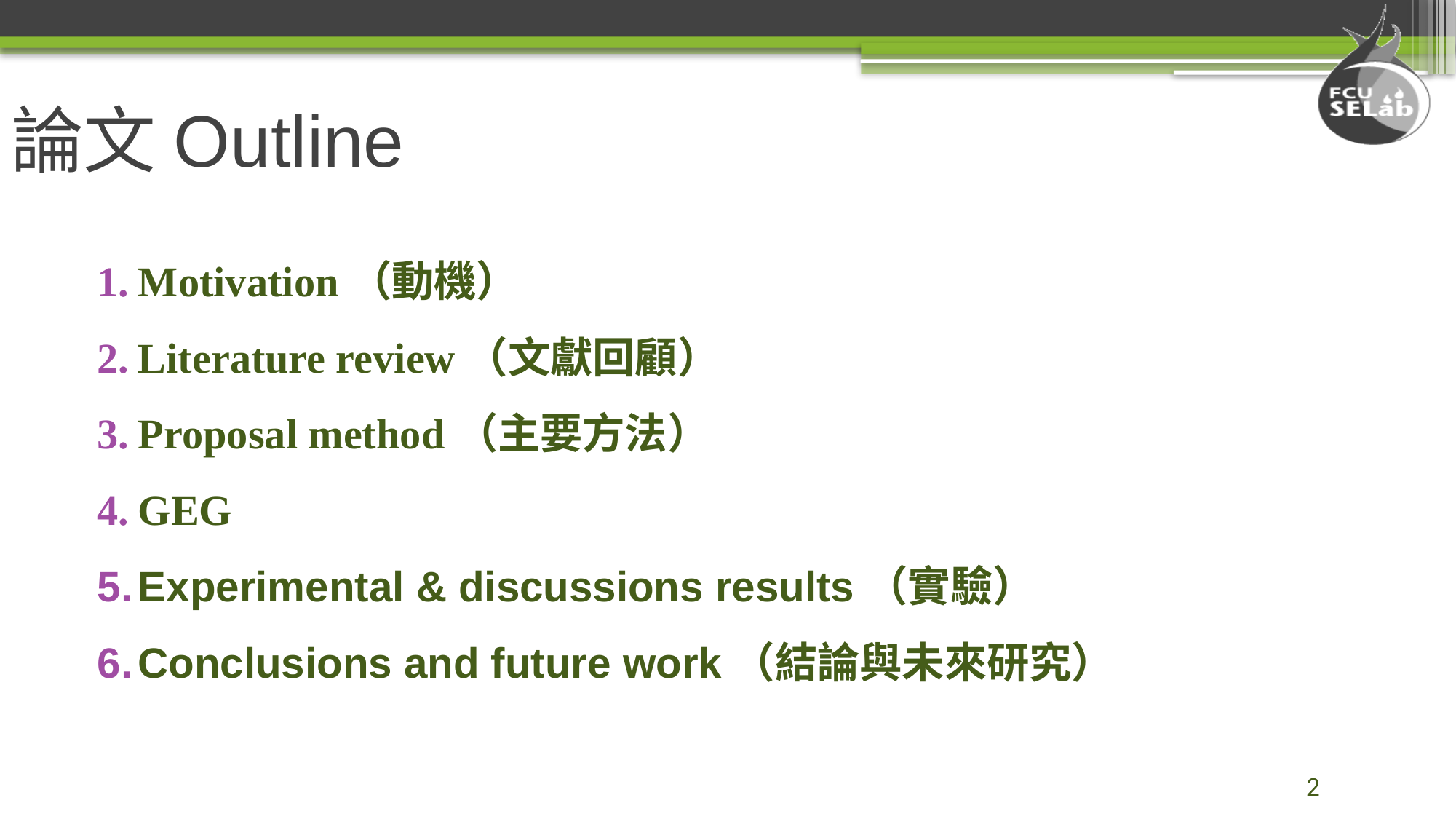

# 論文Outline

Motivation（動機）
Literature review（文獻回顧）
Proposal method（主要方法）
GEG
Experimental & discussions results（實驗）
Conclusions and future work（結論與未來研究）

2